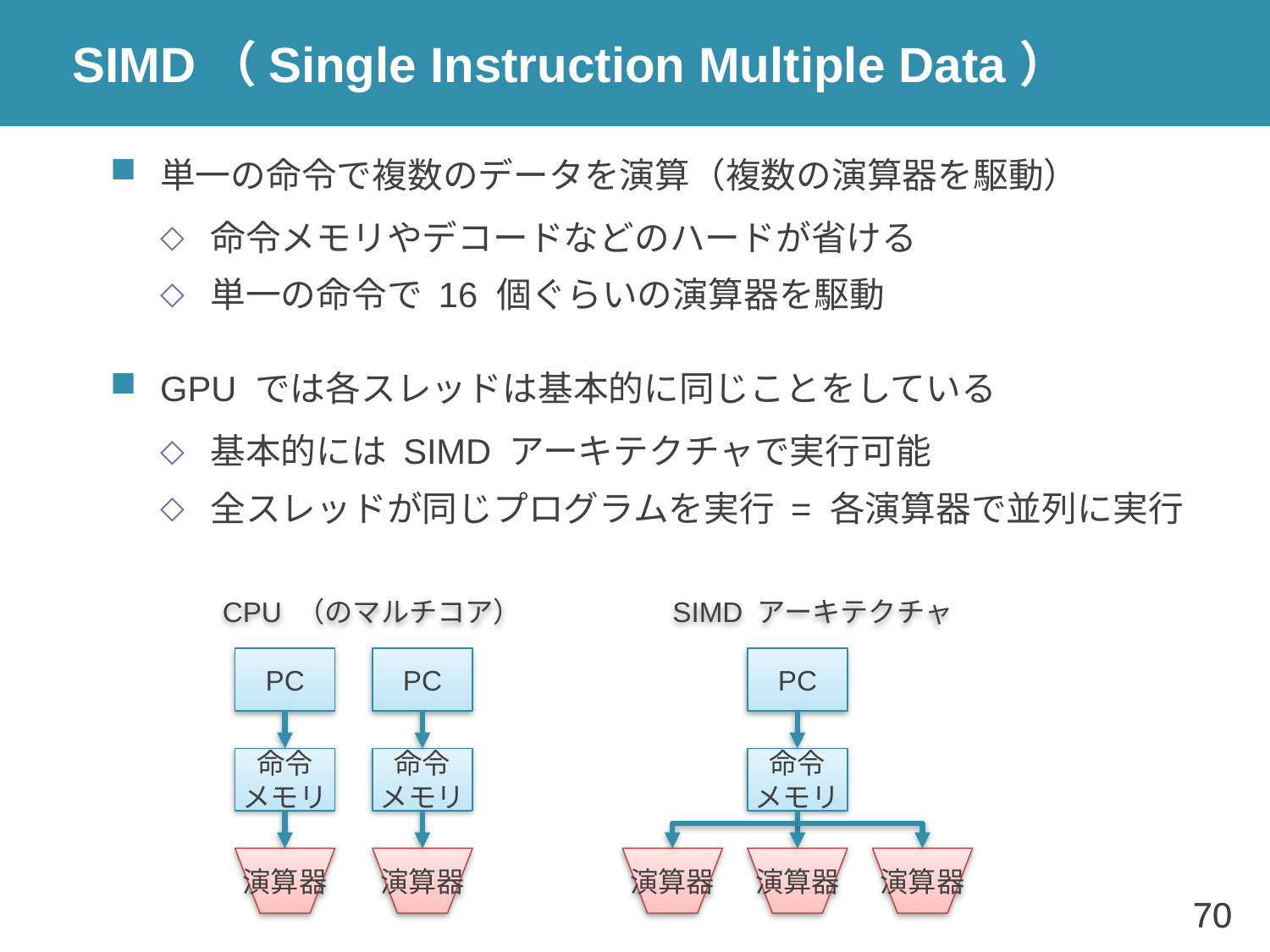

# SIMD（Single Instruction Multiple Data）
単一の命令で複数のデータを演算（複数の演算器を駆動）
命令メモリやデコードなどのハードが省ける
単一の命令で 16 個ぐらいの演算器を駆動
GPU では各スレッドは基本的に同じことをしている
基本的には SIMD アーキテクチャで実行可能
全スレッドが同じプログラムを実行 = 各演算器で並列に実行
CPU （のマルチコア）
SIMD アーキテクチャ
PC
PC
PC
命令
メモリ
命令
メモリ
命令
メモリ

演算器
演算器
演算器
演算器
演算器